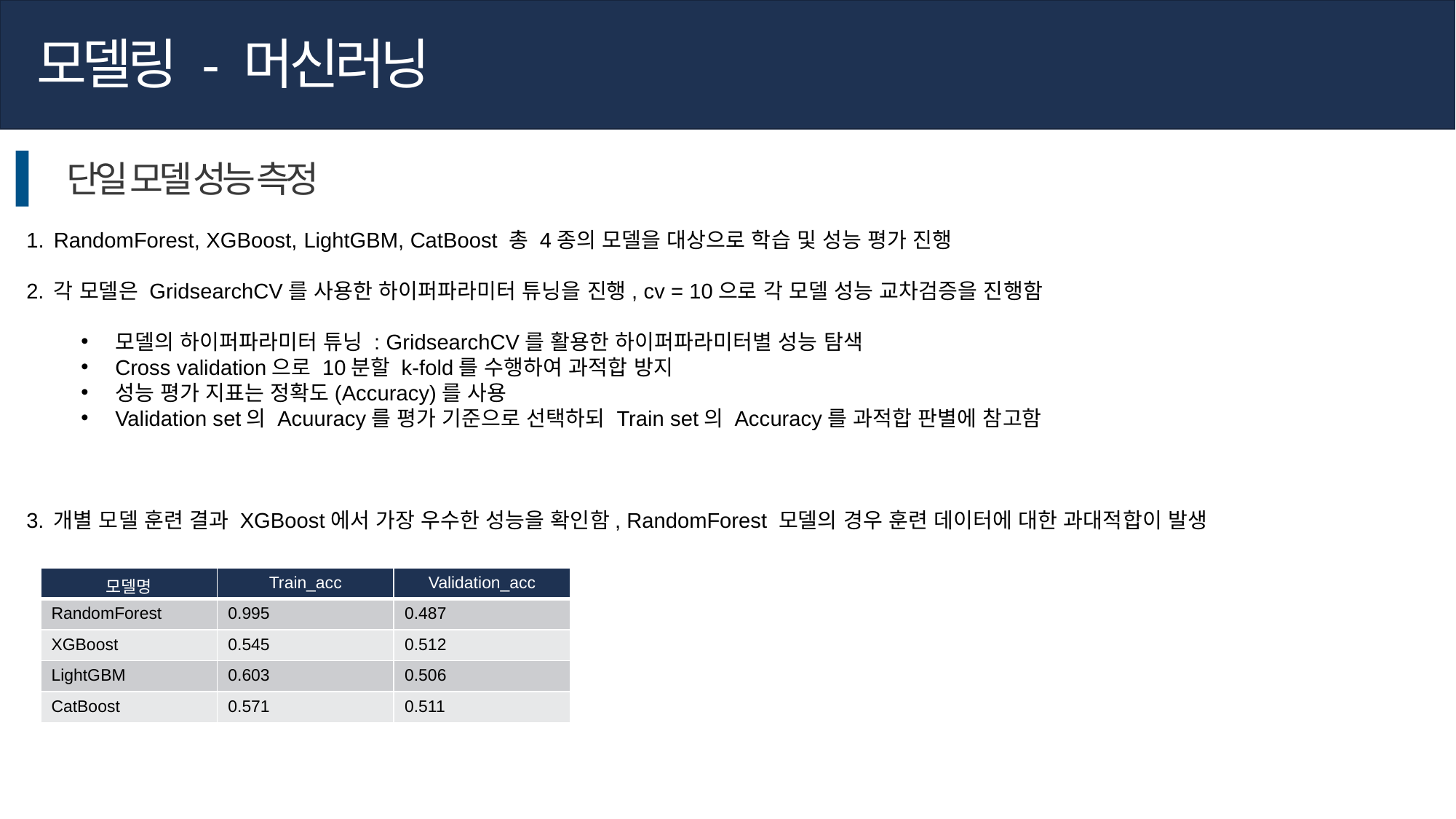

모델링 - 머신러닝

단일 모델 성능 측정
RandomForest, XGBoost, LightGBM, CatBoost 총 4종의 모델을 대상으로 학습 및 성능 평가 진행

각 모델은 GridsearchCV를 사용한 하이퍼파라미터 튜닝을 진행, cv = 10으로 각 모델 성능 교차검증을 진행함

모델의 하이퍼파라미터 튜닝 : GridsearchCV를 활용한 하이퍼파라미터별 성능 탐색
Cross validation으로 10분할 k-fold를 수행하여 과적합 방지
성능 평가 지표는 정확도(Accuracy)를 사용
Validation set의 Acuuracy를 평가 기준으로 선택하되 Train set의 Accuracy를 과적합 판별에 참고함

개별 모델 훈련 결과 XGBoost에서 가장 우수한 성능을 확인함, RandomForest 모델의 경우 훈련 데이터에 대한 과대적합이 발생
| 모델명 | Train\_acc | Validation\_acc |
| --- | --- | --- |
| RandomForest | 0.995 | 0.487 |
| XGBoost | 0.545 | 0.512 |
| LightGBM | 0.603 | 0.506 |
| CatBoost | 0.571 | 0.511 |